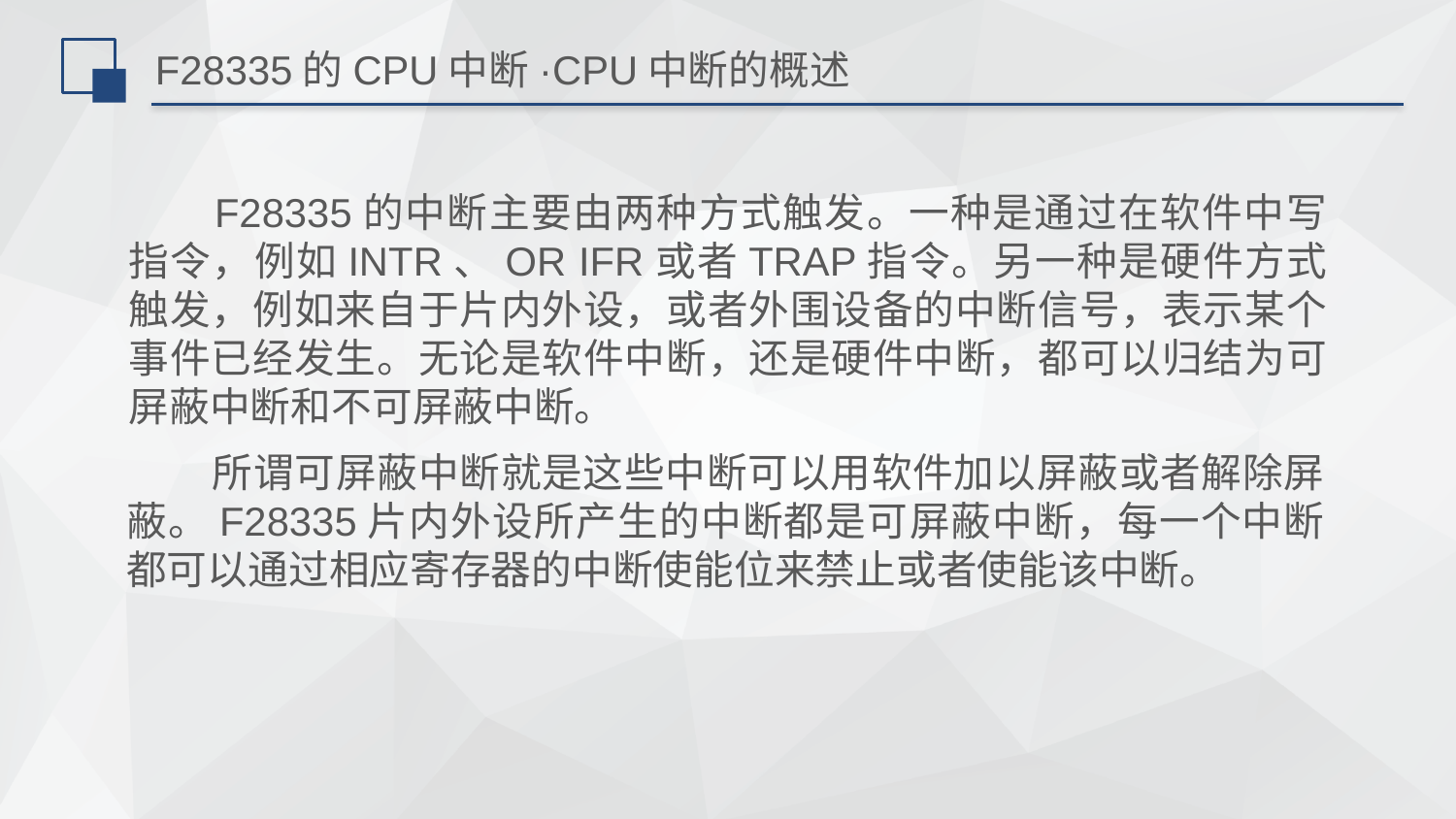

# F28335的CPU中断·CPU中断的概述
F28335的中断主要由两种方式触发。一种是通过在软件中写指令，例如INTR、OR IFR或者TRAP指令。另一种是硬件方式触发，例如来自于片内外设，或者外围设备的中断信号，表示某个事件已经发生。无论是软件中断，还是硬件中断，都可以归结为可屏蔽中断和不可屏蔽中断。
所谓可屏蔽中断就是这些中断可以用软件加以屏蔽或者解除屏蔽。F28335片内外设所产生的中断都是可屏蔽中断，每一个中断都可以通过相应寄存器的中断使能位来禁止或者使能该中断。